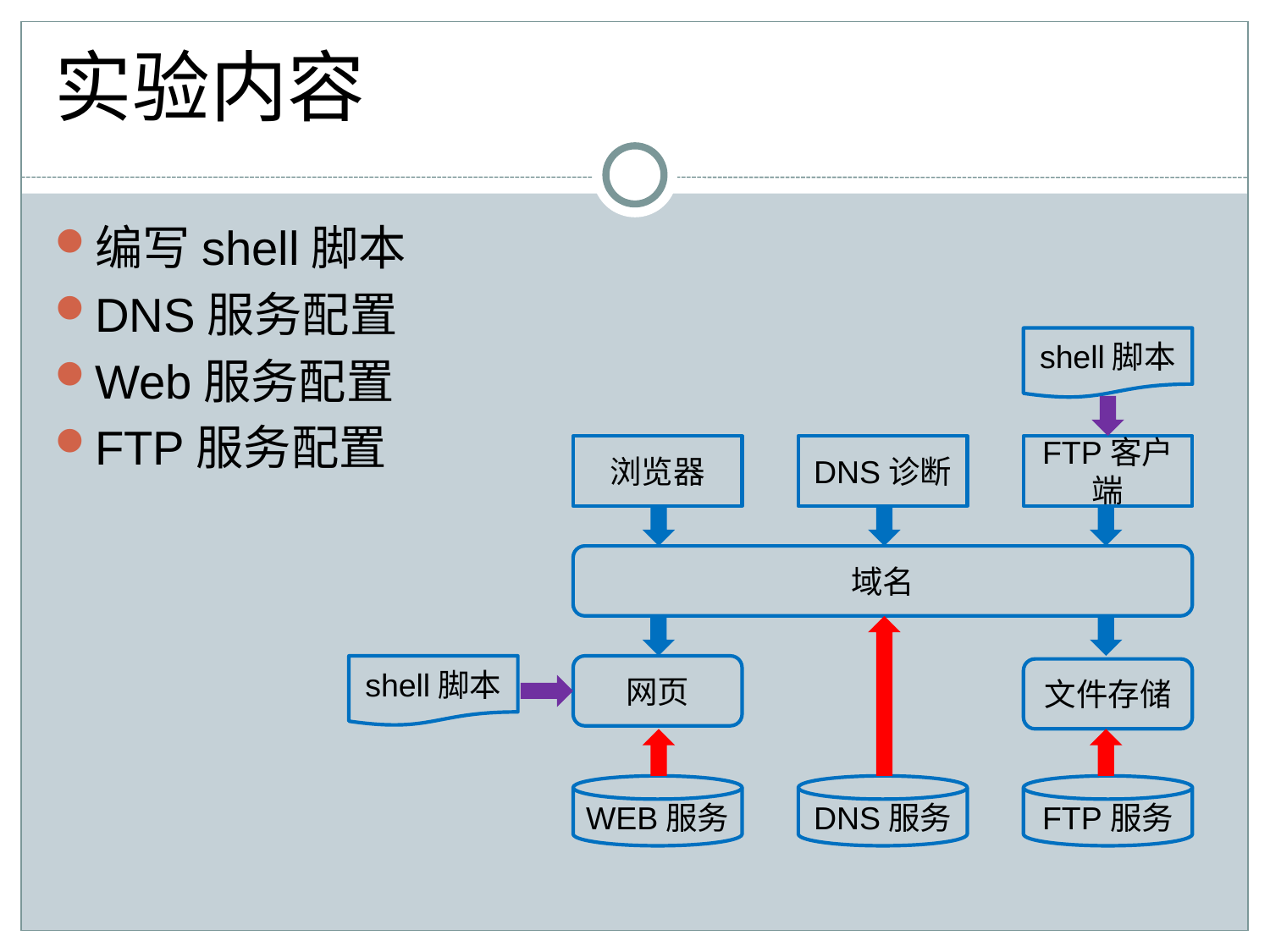

# 实验内容
编写shell脚本
DNS服务配置
Web服务配置
FTP服务配置
shell脚本

浏览器
DNS诊断
FTP客户端

域名

网页
shell脚本
文件存储

WEB服务
DNS服务
FTP服务